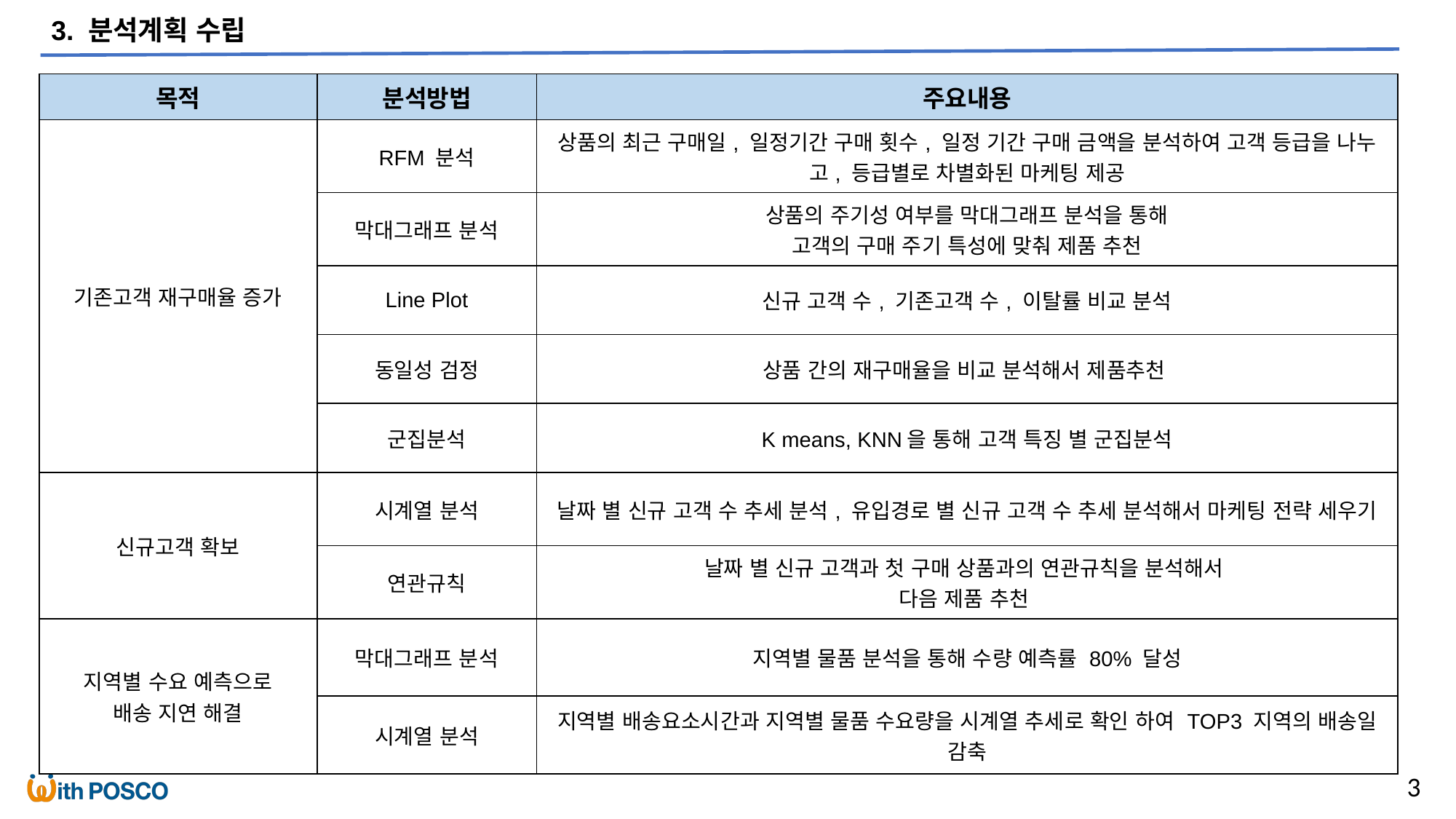

3. 분석계획 수립

| 목적 | 분석방법 | 주요내용 |
| --- | --- | --- |
| 기존고객 재구매율 증가 | RFM 분석 | 상품의 최근 구매일, 일정기간 구매 횟수, 일정 기간 구매 금액을 분석하여 고객 등급을 나누고, 등급별로 차별화된 마케팅 제공 |
|  | 막대그래프 분석 | 상품의 주기성 여부를 막대그래프 분석을 통해 고객의 구매 주기 특성에 맞춰 제품 추천 |
|  | Line Plot | 신규 고객 수, 기존고객 수, 이탈률 비교 분석 |
|  | 동일성 검정 | 상품 간의 재구매율을 비교 분석해서 제품추천 |
|  | 군집분석 | K means, KNN을 통해 고객 특징 별 군집분석 |
| 신규고객 확보 | 시계열 분석 | 날짜 별 신규 고객 수 추세 분석, 유입경로 별 신규 고객 수 추세 분석해서 마케팅 전략 세우기 |
|  | 연관규칙 | 날짜 별 신규 고객과 첫 구매 상품과의 연관규칙을 분석해서 다음 제품 추천 |
| 지역별 수요 예측으로 배송 지연 해결 | 막대그래프 분석 | 지역별 물품 분석을 통해 수량 예측률 80% 달성 |
|  | 시계열 분석 | 지역별 배송요소시간과 지역별 물품 수요량을 시계열 추세로 확인 하여 TOP3 지역의 배송일 감축 |
3